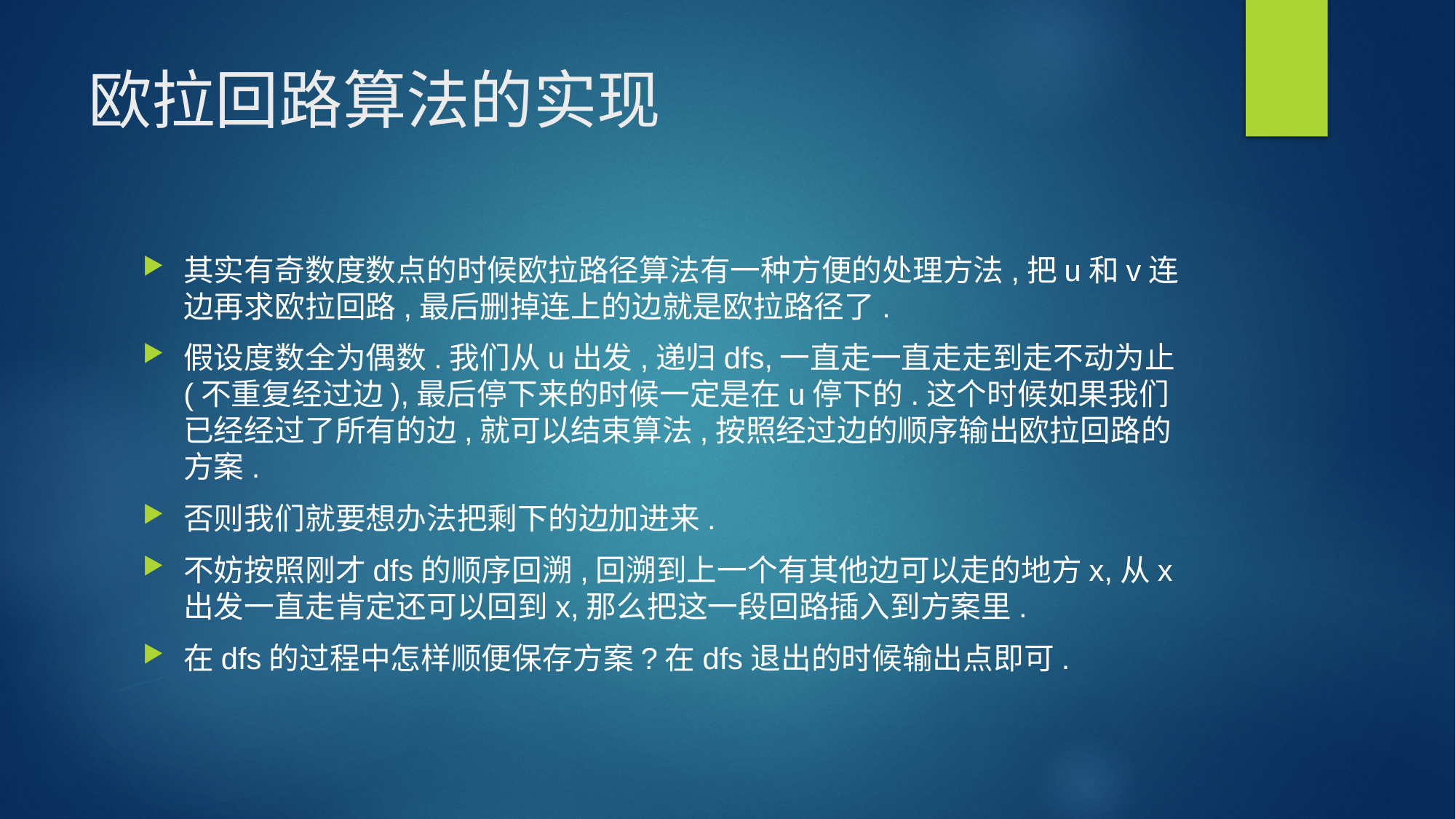

# 欧拉回路算法的实现
其实有奇数度数点的时候欧拉路径算法有一种方便的处理方法,把u和v连边再求欧拉回路,最后删掉连上的边就是欧拉路径了.
假设度数全为偶数.我们从u出发,递归dfs,一直走一直走走到走不动为止(不重复经过边),最后停下来的时候一定是在u停下的.这个时候如果我们已经经过了所有的边,就可以结束算法,按照经过边的顺序输出欧拉回路的方案.
否则我们就要想办法把剩下的边加进来.
不妨按照刚才dfs的顺序回溯,回溯到上一个有其他边可以走的地方x,从x出发一直走肯定还可以回到x,那么把这一段回路插入到方案里.
在dfs的过程中怎样顺便保存方案?在dfs退出的时候输出点即可.